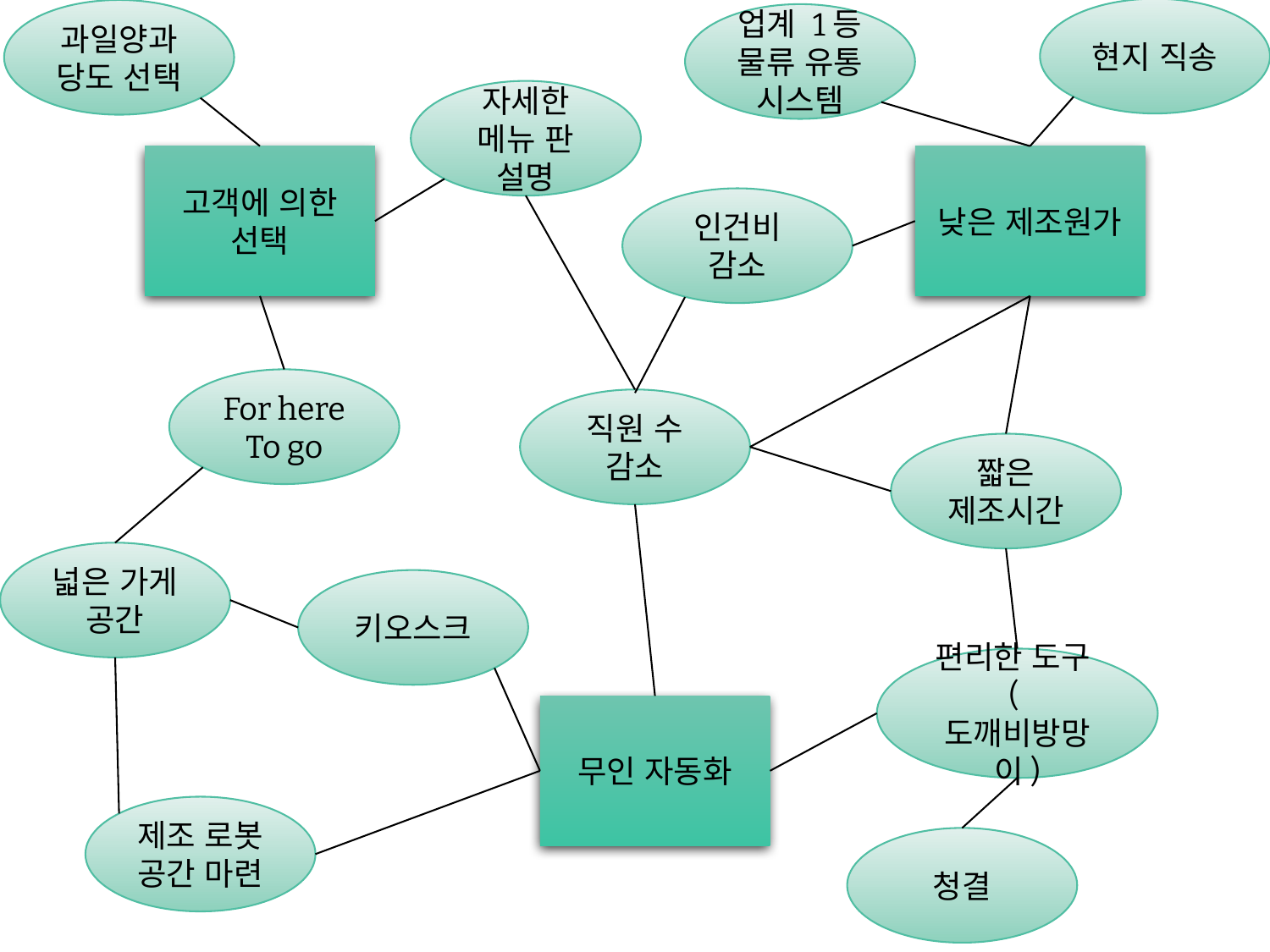

과일양과 당도 선택
현지 직송
업계 1등 물류 유통 시스템
자세한 메뉴 판 설명
고객에 의한 선택
낮은 제조원가
인건비 감소
For here
To go
직원 수 감소
짧은 제조시간
넓은 가게 공간
키오스크
편리한 도구
(도깨비방망이)
무인 자동화
제조 로봇 공간 마련
청결